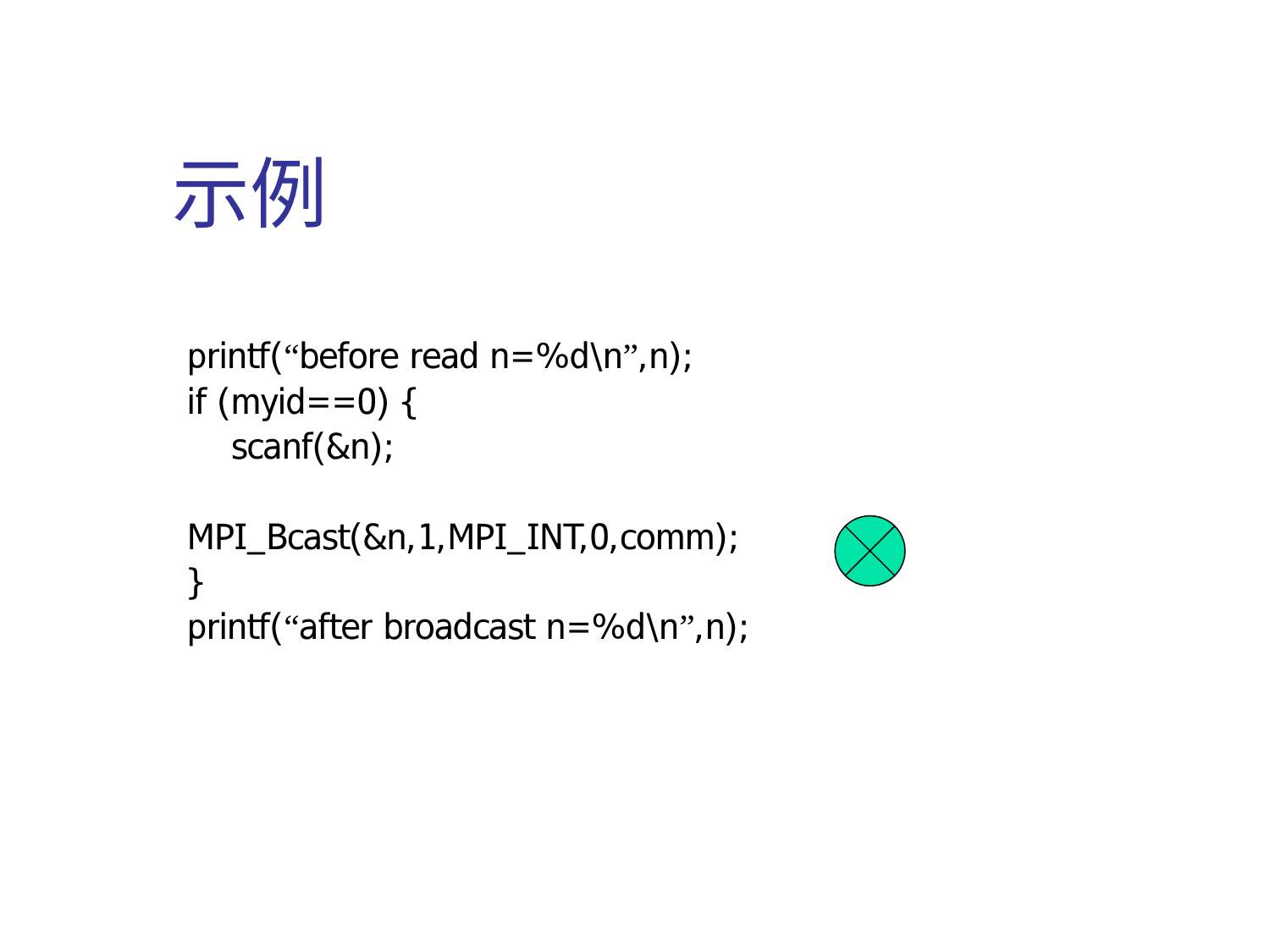

# 示例
printf(“before read n=%d\n”,n);
if (myid==0) {
    scanf(&n);

MPI_Bcast(&n,1,MPI_INT,0,comm);
}
printf(“after broadcast n=%d\n”,n);